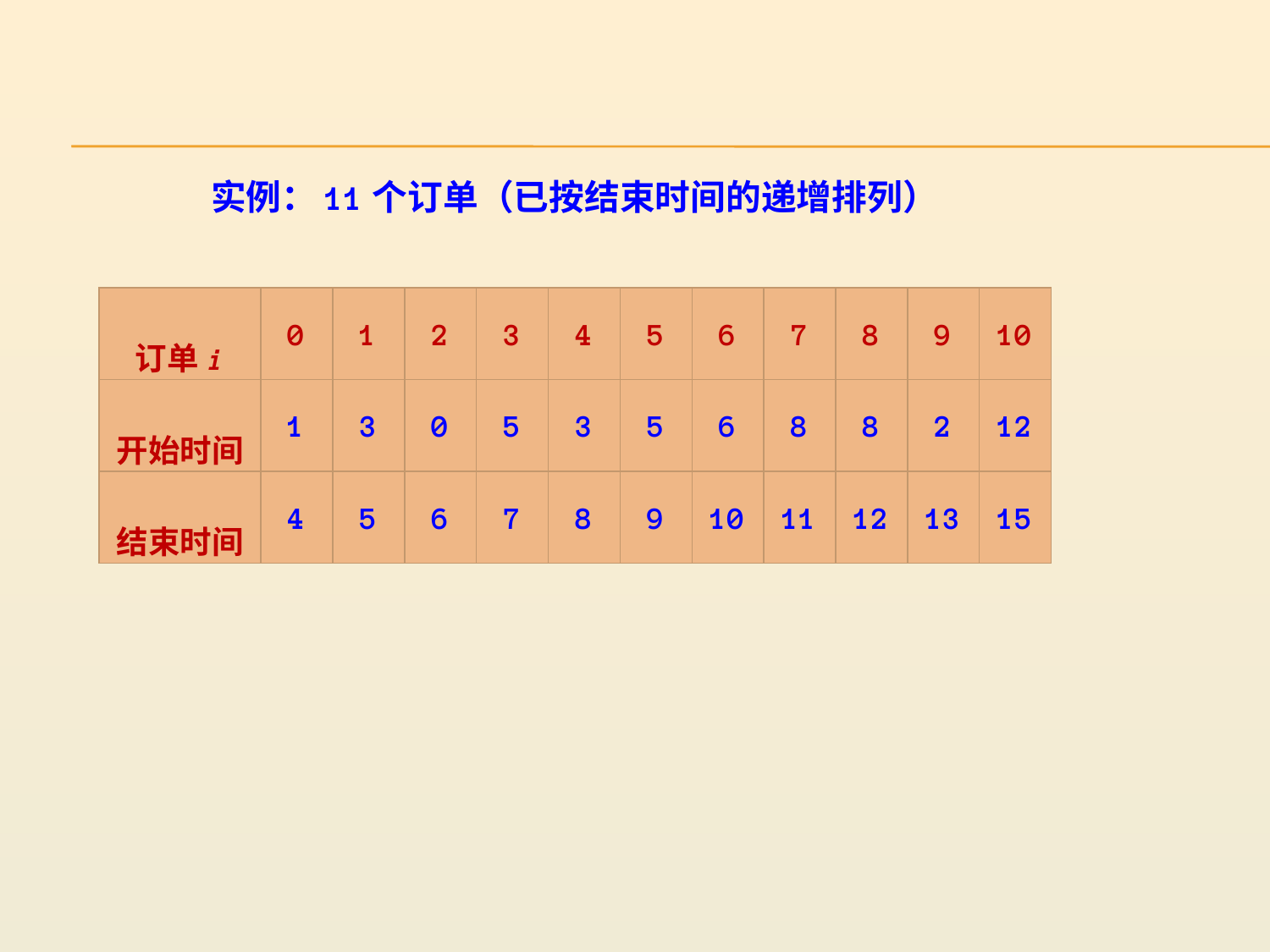

实例：11个订单（已按结束时间的递增排列）
| 订单i | 0 | 1 | 2 | 3 | 4 | 5 | 6 | 7 | 8 | 9 | 10 |
| --- | --- | --- | --- | --- | --- | --- | --- | --- | --- | --- | --- |
| 开始时间 | 1 | 3 | 0 | 5 | 3 | 5 | 6 | 8 | 8 | 2 | 12 |
| 结束时间 | 4 | 5 | 6 | 7 | 8 | 9 | 10 | 11 | 12 | 13 | 15 |